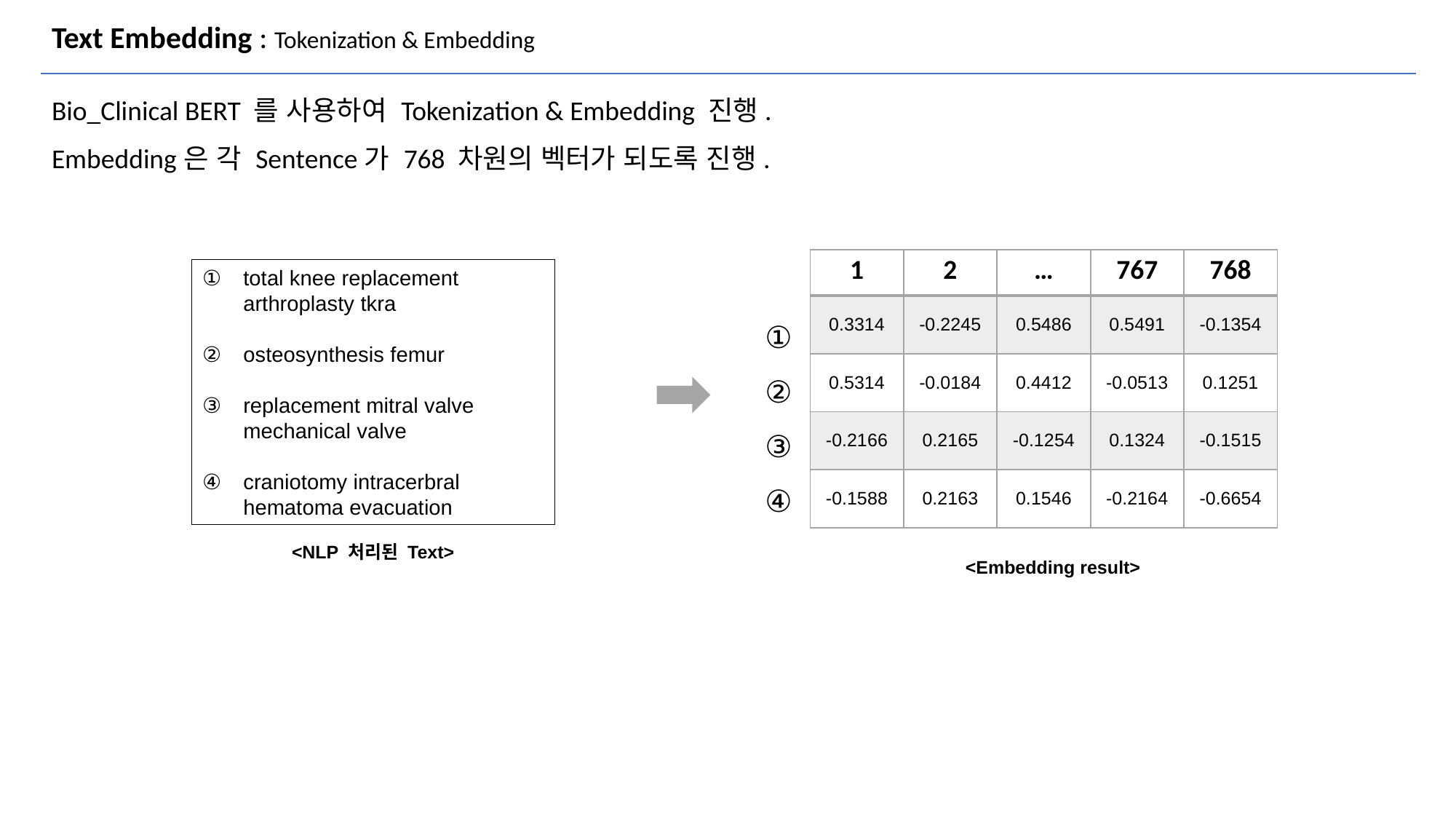

# Text Embedding : Tokenization & Embedding
Bio_Clinical BERT 를 사용하여 Tokenization & Embedding 진행.
Embedding은 각 Sentence가 768 차원의 벡터가 되도록 진행.
| 1 | 2 | … | 767 | 768 |
| --- | --- | --- | --- | --- |
| 0.3314 | -0.2245 | 0.5486 | 0.5491 | -0.1354 |
| 0.5314 | -0.0184 | 0.4412 | -0.0513 | 0.1251 |
| -0.2166 | 0.2165 | -0.1254 | 0.1324 | -0.1515 |
| -0.1588 | 0.2163 | 0.1546 | -0.2164 | -0.6654 |
total knee replacement
arthroplasty tkra
osteosynthesis femur
replacement mitral valve mechanical valve
craniotomy intracerbral hematoma evacuation
①
②
③
④

<NLP 처리된 Text>
<Embedding result>